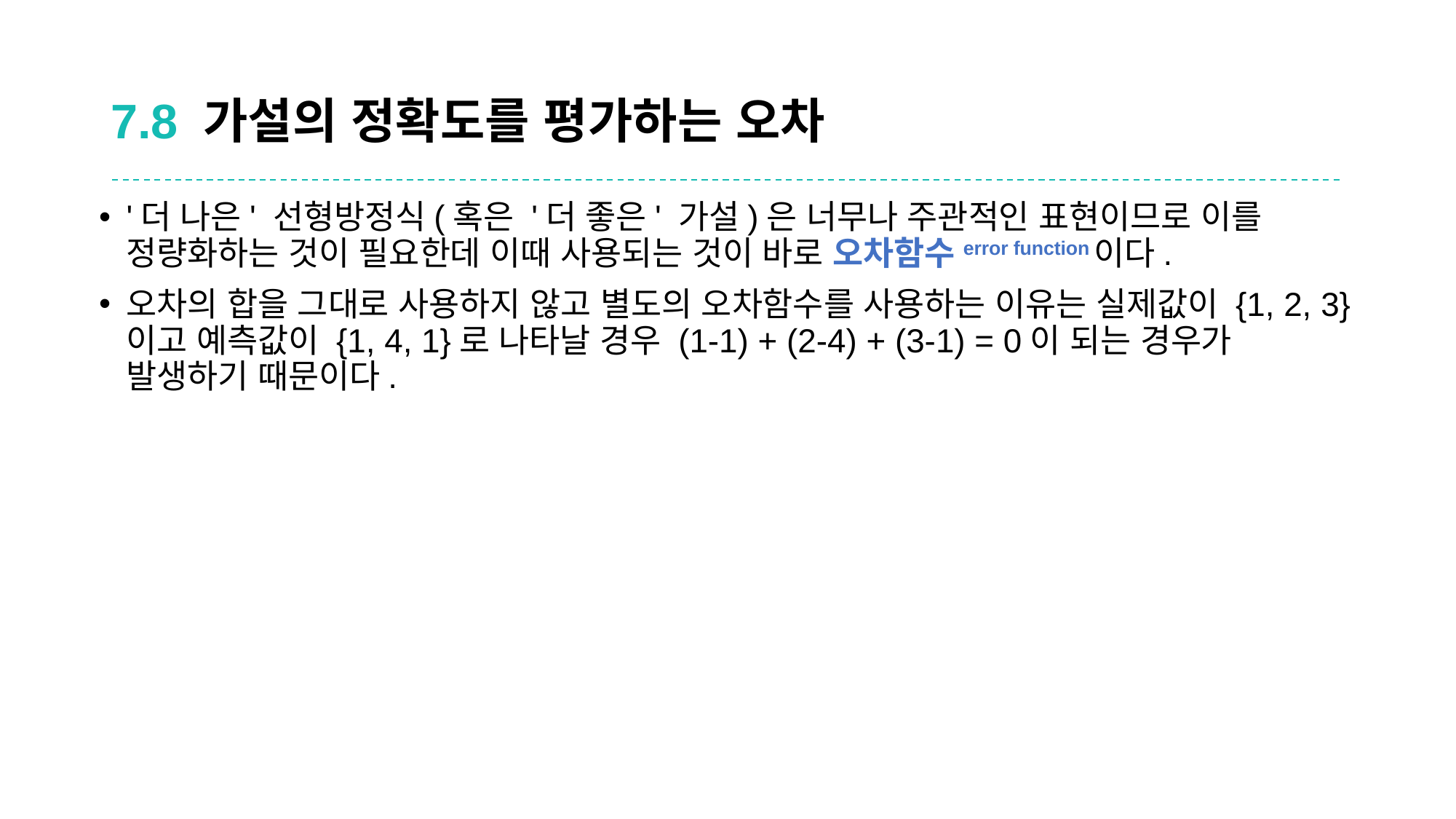

# 7.8 가설의 정확도를 평가하는 오차
'더 나은' 선형방정식(혹은 '더 좋은' 가설)은 너무나 주관적인 표현이므로 이를 정량화하는 것이 필요한데 이때 사용되는 것이 바로 오차함수error function이다.
오차의 합을 그대로 사용하지 않고 별도의 오차함수를 사용하는 이유는 실제값이 {1, 2, 3}이고 예측값이 {1, 4, 1}로 나타날 경우 (1-1) + (2-4) + (3-1) = 0이 되는 경우가 발생하기 때문이다.